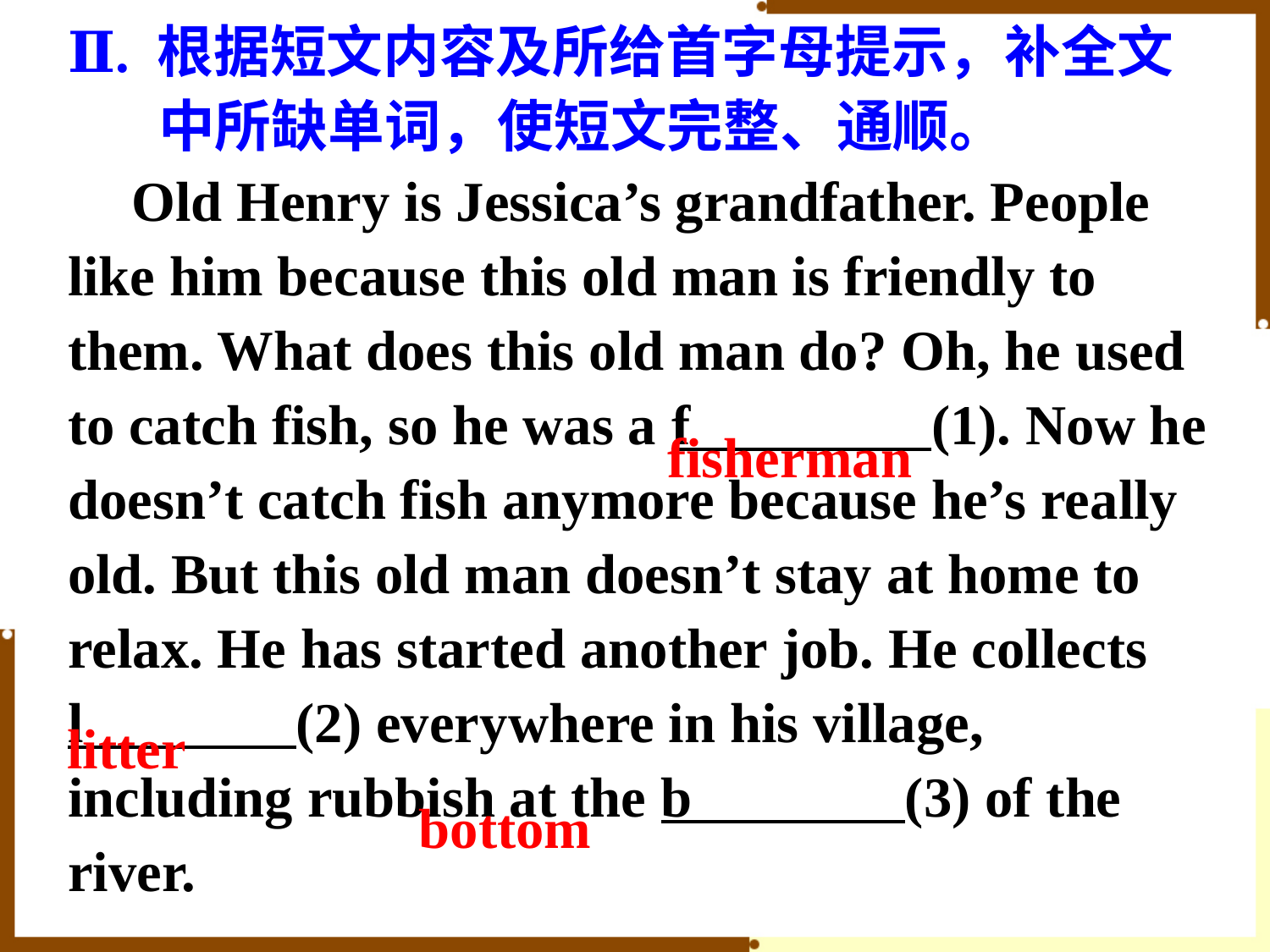

Ⅱ. 根据短文内容及所给首字母提示，补全文
      中所缺单词，使短文完整、通顺。
Old Henry is Jessica’s grandfather. People like him because this old man is friendly to them. What does this old man do? Oh, he used to catch fish, so he was a f                 (1). Now he doesn’t catch fish anymore because he’s really old. But this old man doesn’t stay at home to relax. He has started another job. He collects l               (2) everywhere in his village, including rubbish at the b               (3) of the river.
fisherman
litter
bottom